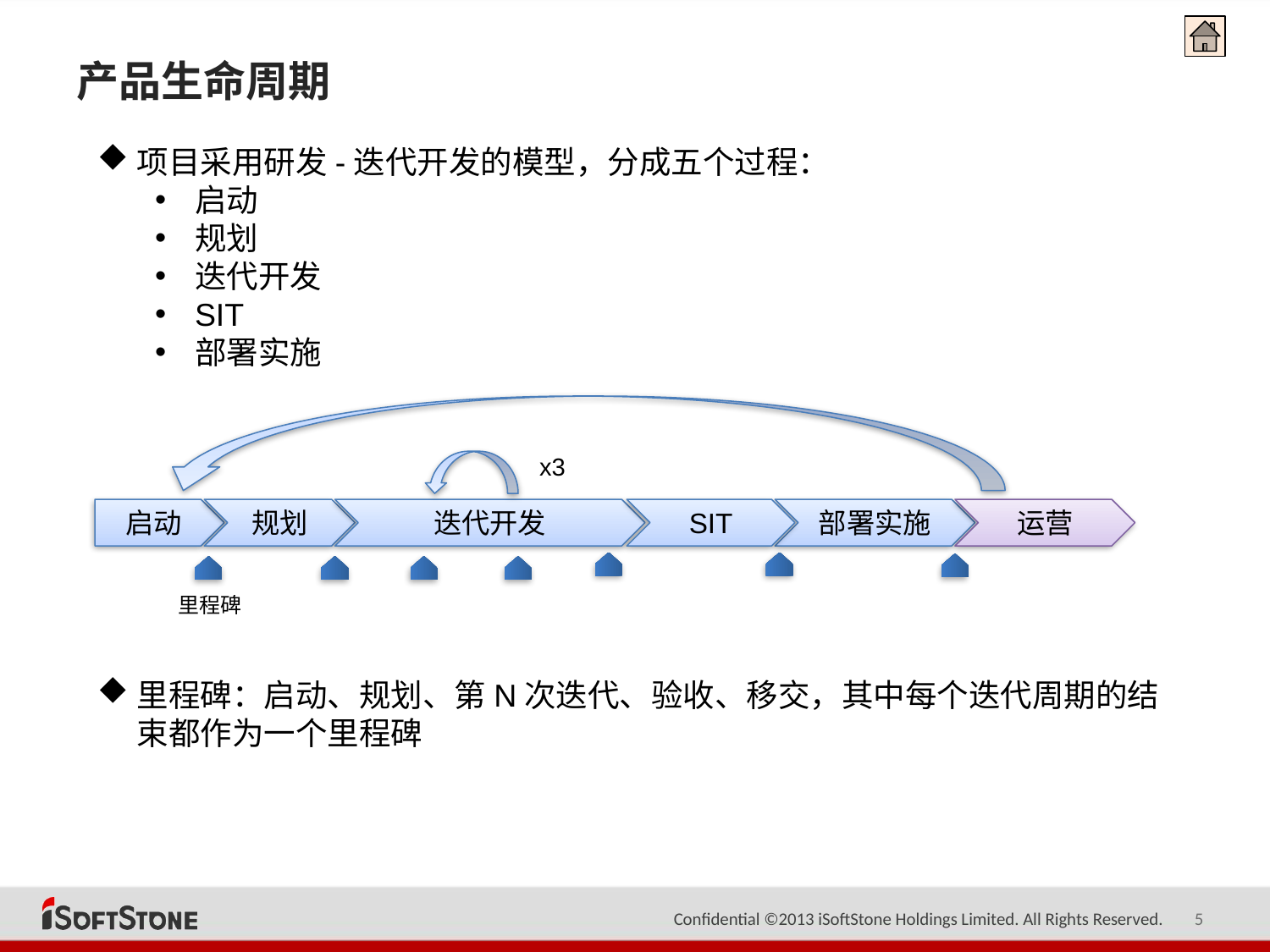

# 产品生命周期
项目采用研发-迭代开发的模型，分成五个过程：
启动
规划
迭代开发
SIT
部署实施

里程碑：启动、规划、第N次迭代、验收、移交，其中每个迭代周期的结束都作为一个里程碑

x3

SIT
规划
迭代开发
运营
启动
部署实施

里程碑
5